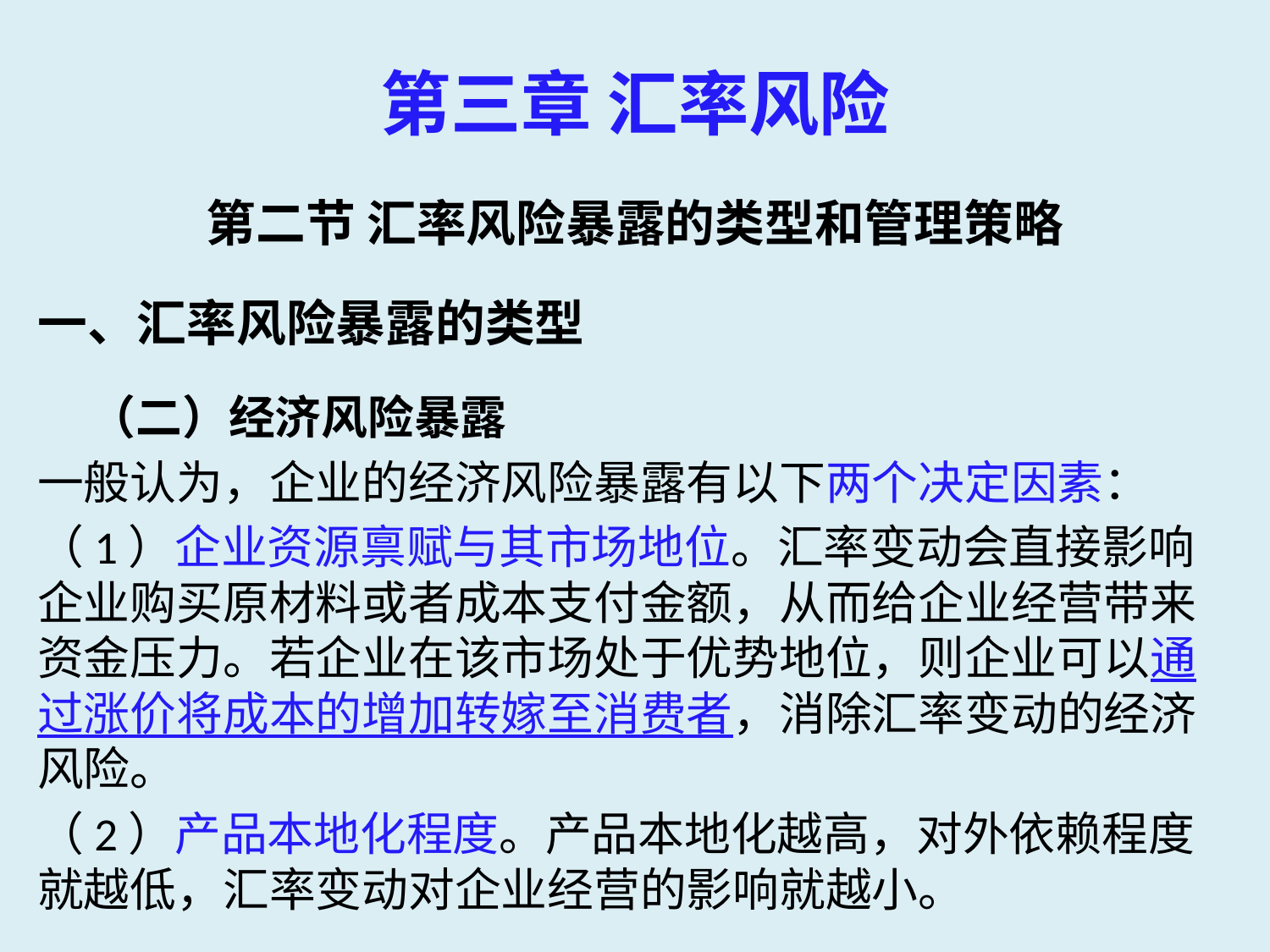

# 第三章 汇率风险
第二节 汇率风险暴露的类型和管理策略
一、汇率风险暴露的类型
    （二）经济风险暴露
一般认为，企业的经济风险暴露有以下两个决定因素：
（1）企业资源禀赋与其市场地位。汇率变动会直接影响企业购买原材料或者成本支付金额，从而给企业经营带来资金压力。若企业在该市场处于优势地位，则企业可以通过涨价将成本的增加转嫁至消费者，消除汇率变动的经济风险。
（2）产品本地化程度。产品本地化越高，对外依赖程度就越低，汇率变动对企业经营的影响就越小。